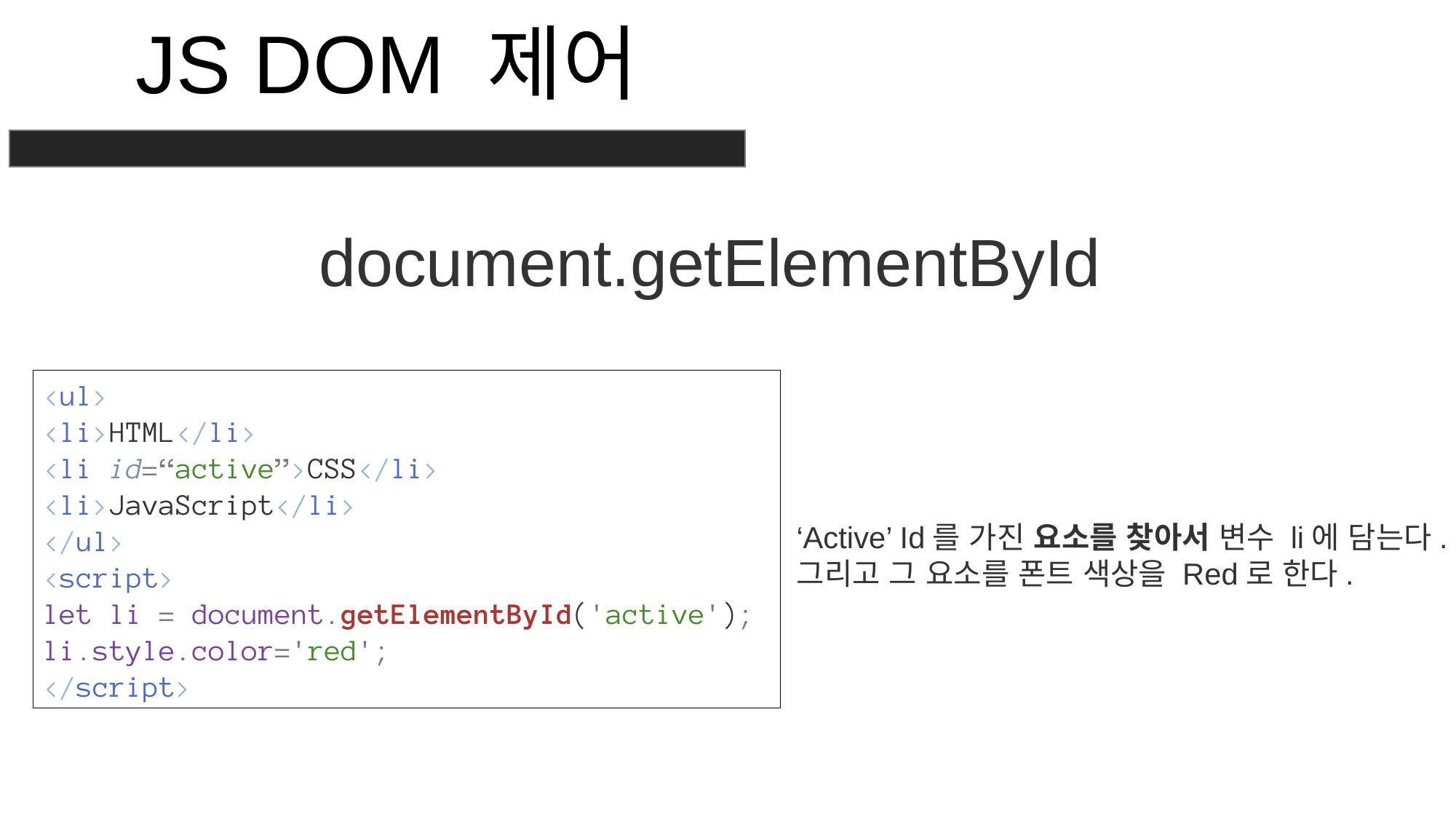

JS DOM 제어

document.getElementById
<ul>
<li>HTML</li>
<li id=“active”>CSS</li>
<li>JavaScript</li>
</ul>
<script>
let li = document.getElementById('active');
li.style.color='red';
</script>
‘Active’ Id를 가진 요소를 찾아서 변수 li에 담는다.
그리고 그 요소를 폰트 색상을 Red로 한다.